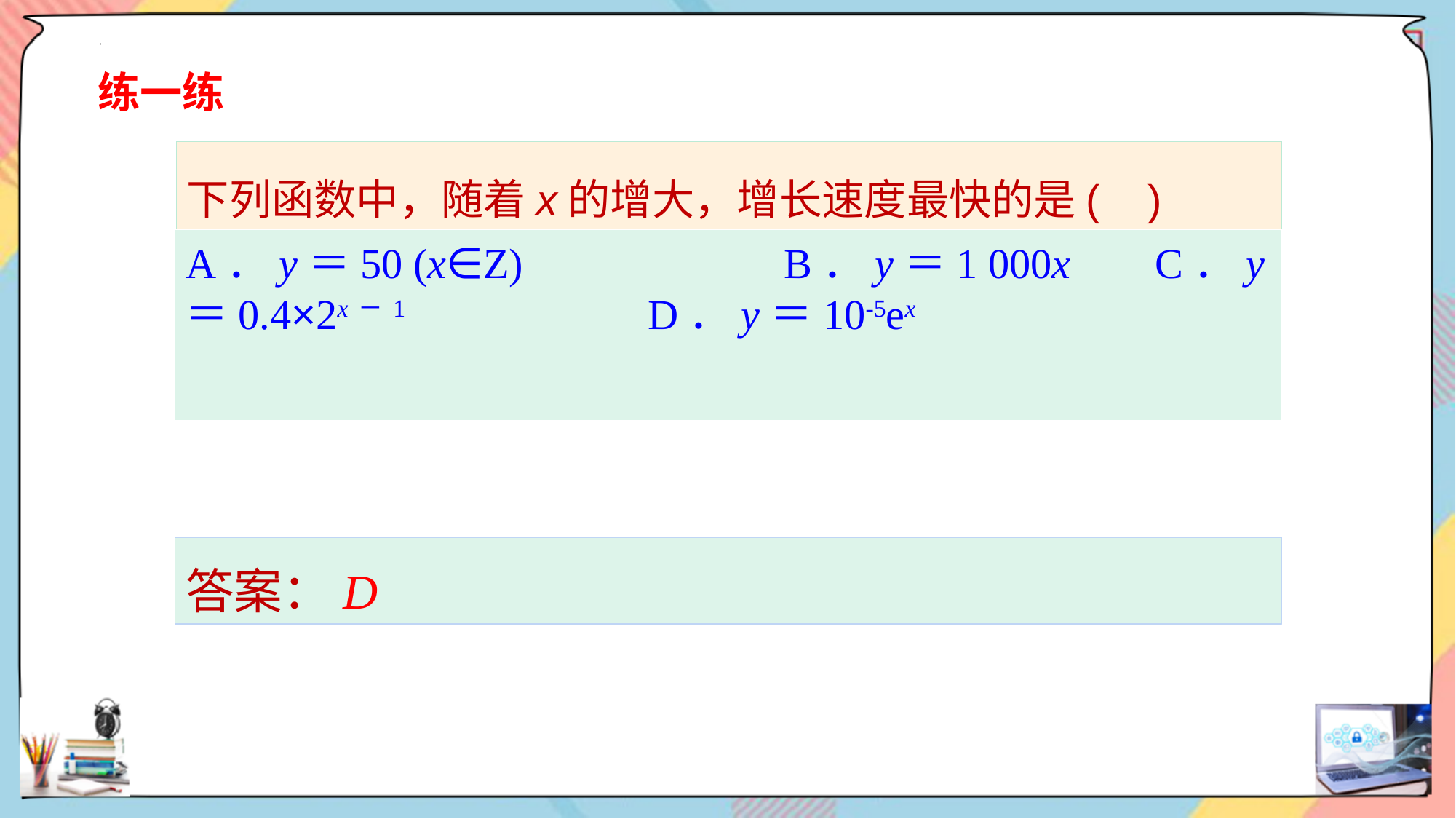

练一练
下列函数中，随着x的增大，增长速度最快的是(    )
A．y＝50 (x∈Z)　　　　  　 B．y＝1 000x        C．y＝0.4×2x－1                       D．y＝10-5ex

答案：D